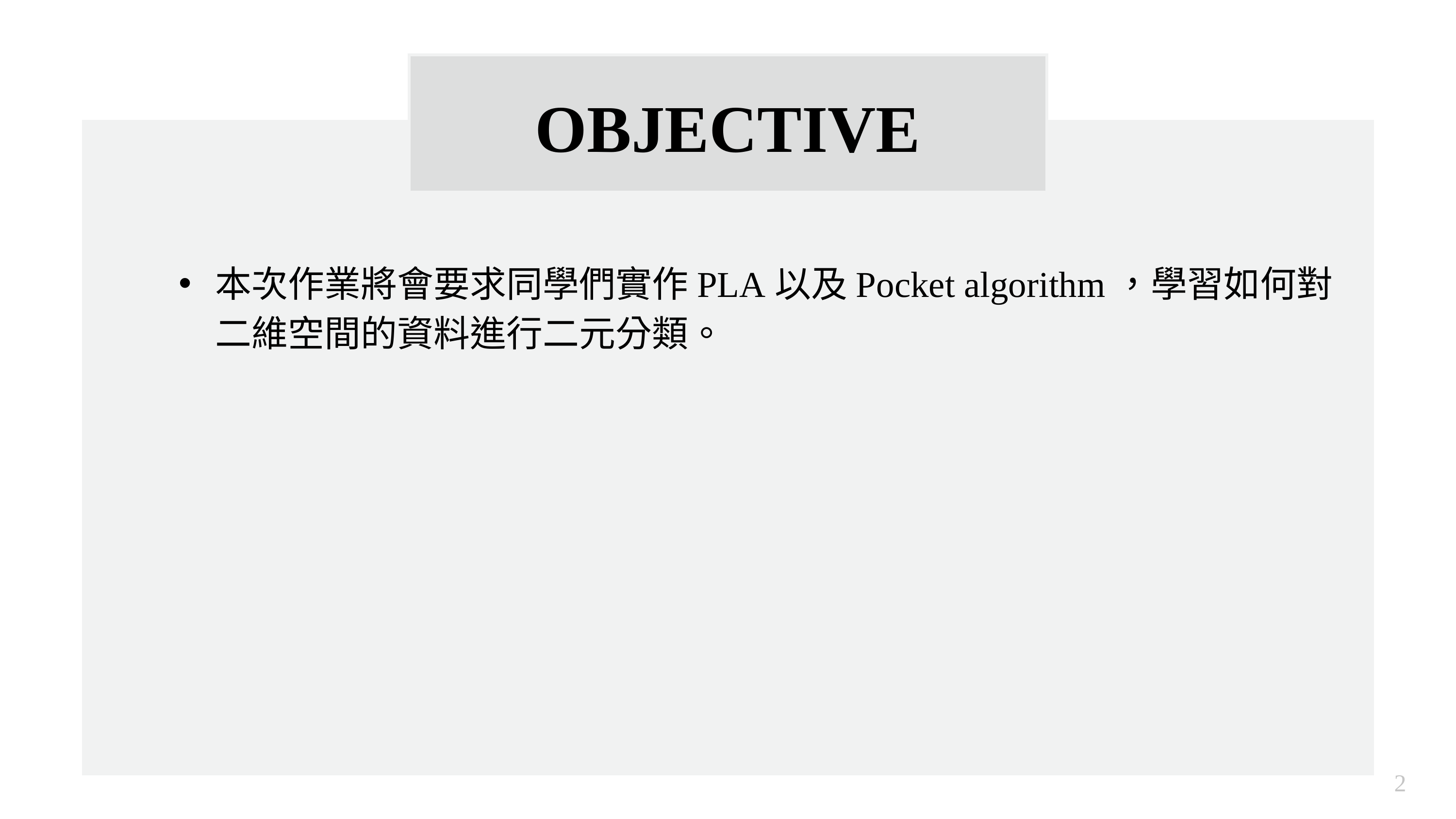

OBJECTIVE

本次作業將會要求同學們實作PLA以及Pocket algorithm，學習如何對二維空間的資料進行二元分類。
2